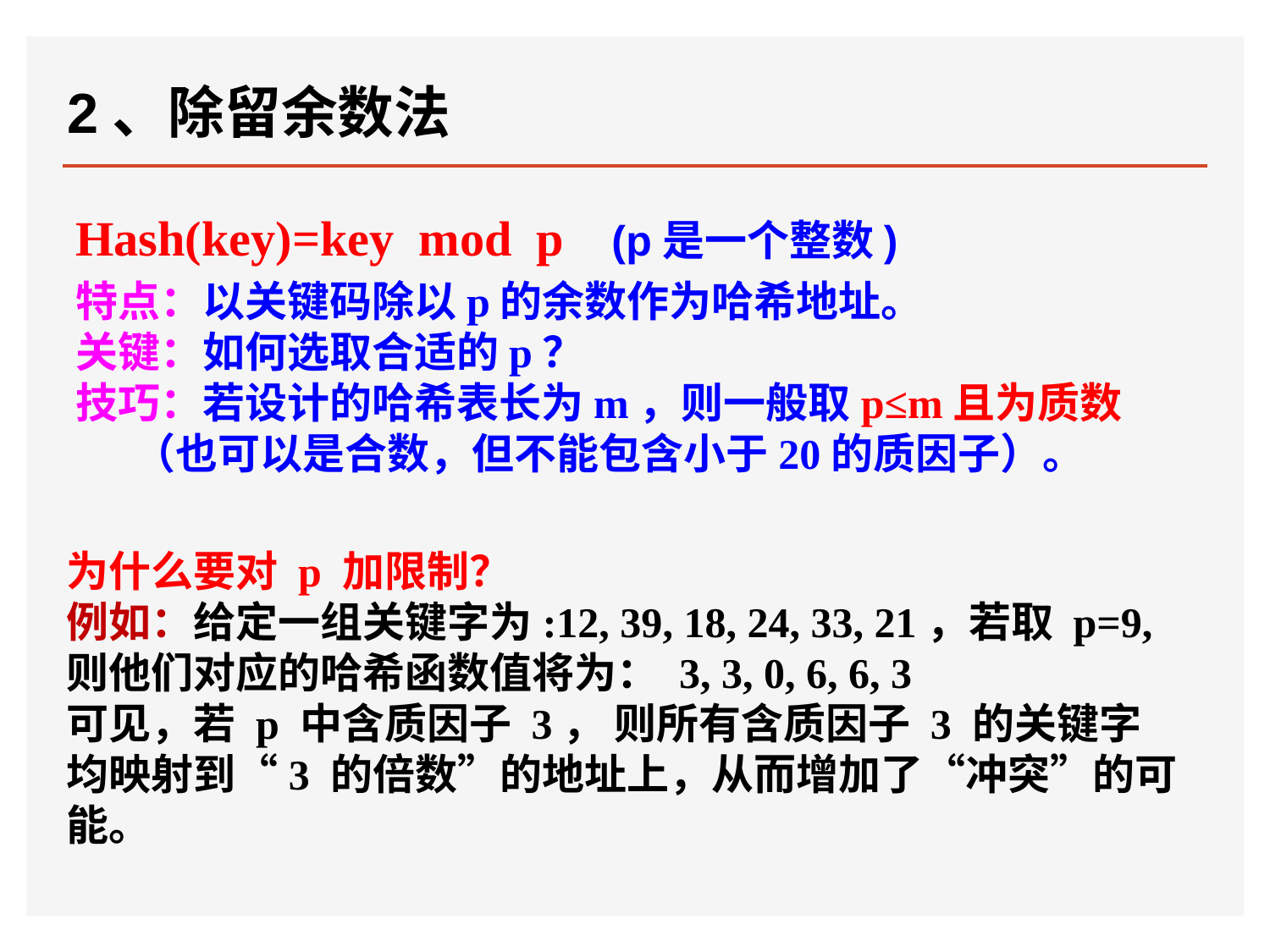

# 2、除留余数法
Hash(key)=key  mod  p    (p是一个整数)
特点：以关键码除以p的余数作为哈希地址。
关键：如何选取合适的p？
技巧：若设计的哈希表长为m，则一般取p≤m且为质数
     （也可以是合数，但不能包含小于20的质因子）。
为什么要对 p 加限制？
例如：给定一组关键字为:12, 39, 18, 24, 33, 21，若取 p=9, 则他们对应的哈希函数值将为： 3, 3, 0, 6, 6, 3
可见，若 p 中含质因子 3， 则所有含质因子 3 的关键字均映射到“3 的倍数”的地址上，从而增加了“冲突”的可能。